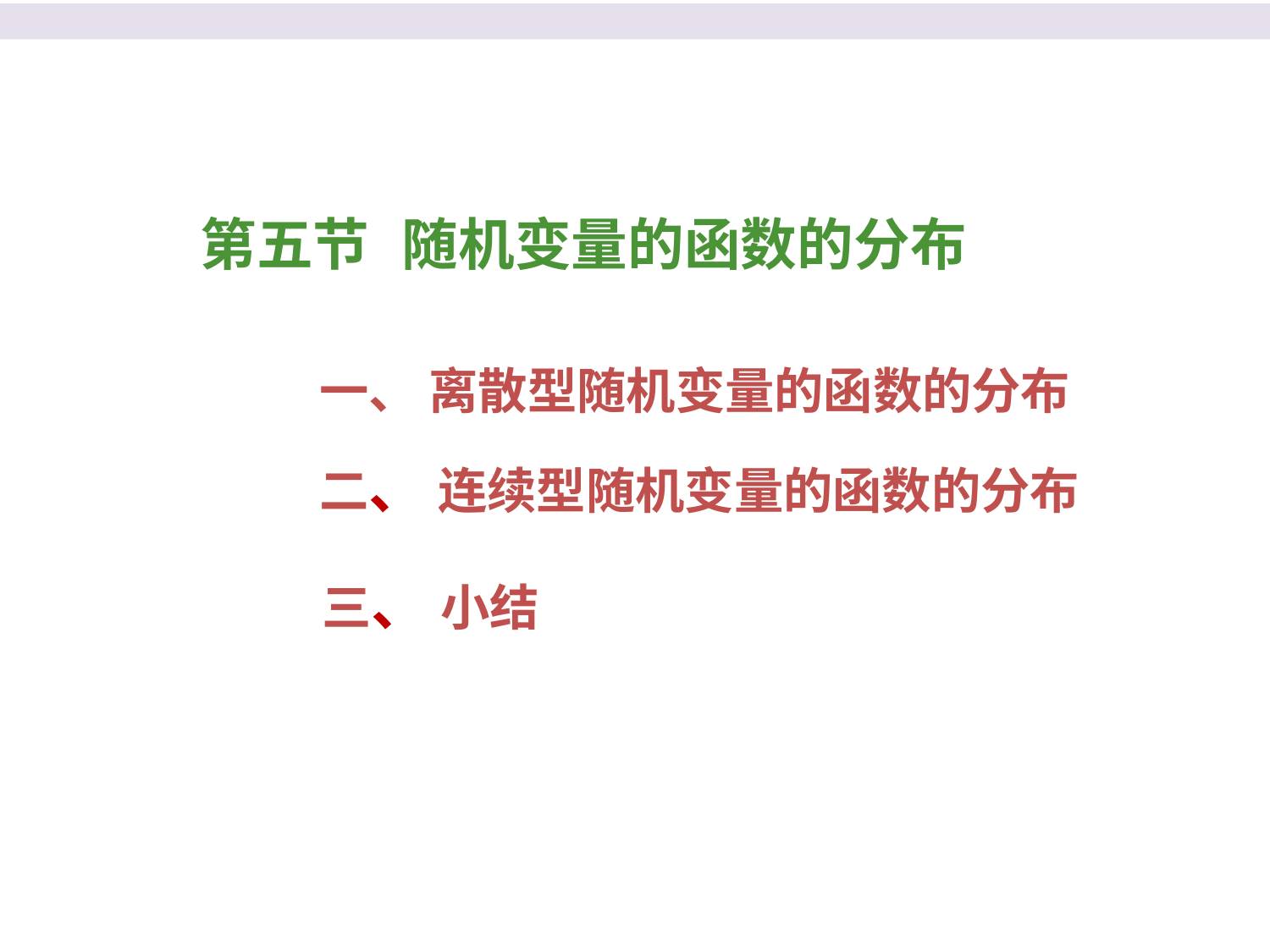

第五节  随机变量的函数的分布
一、 离散型随机变量的函数的分布
二、 连续型随机变量的函数的分布
三、 小结